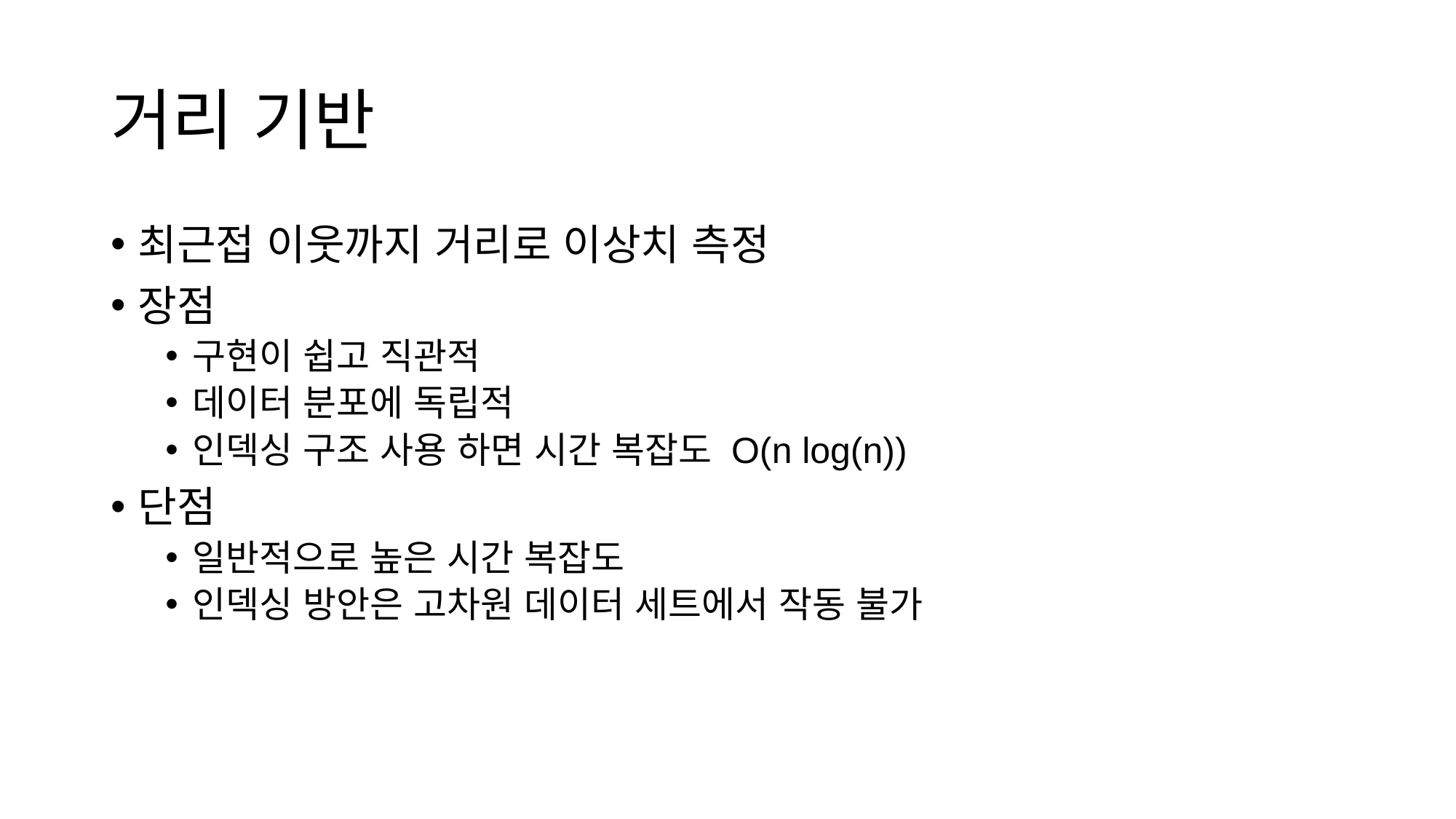

# 거리 기반
최근접 이웃까지 거리로 이상치 측정
장점
구현이 쉽고 직관적
데이터 분포에 독립적
인덱싱 구조 사용 하면 시간 복잡도 O(n log(n))
단점
일반적으로 높은 시간 복잡도
인덱싱 방안은 고차원 데이터 세트에서 작동 불가